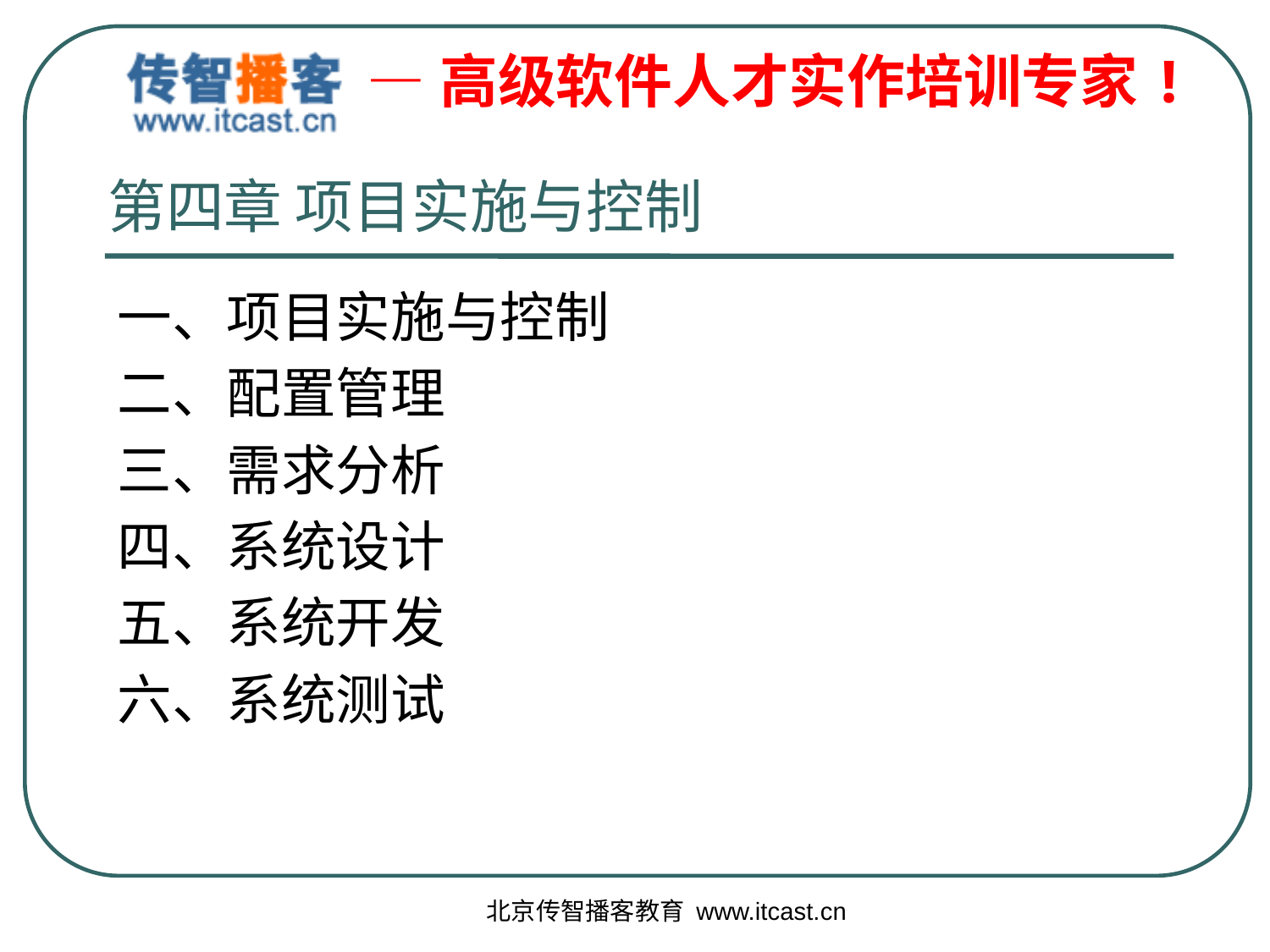

# 第四章 项目实施与控制
一、项目实施与控制
二、配置管理
三、需求分析
四、系统设计
五、系统开发
六、系统测试
北京传智播客教育 www.itcast.cn